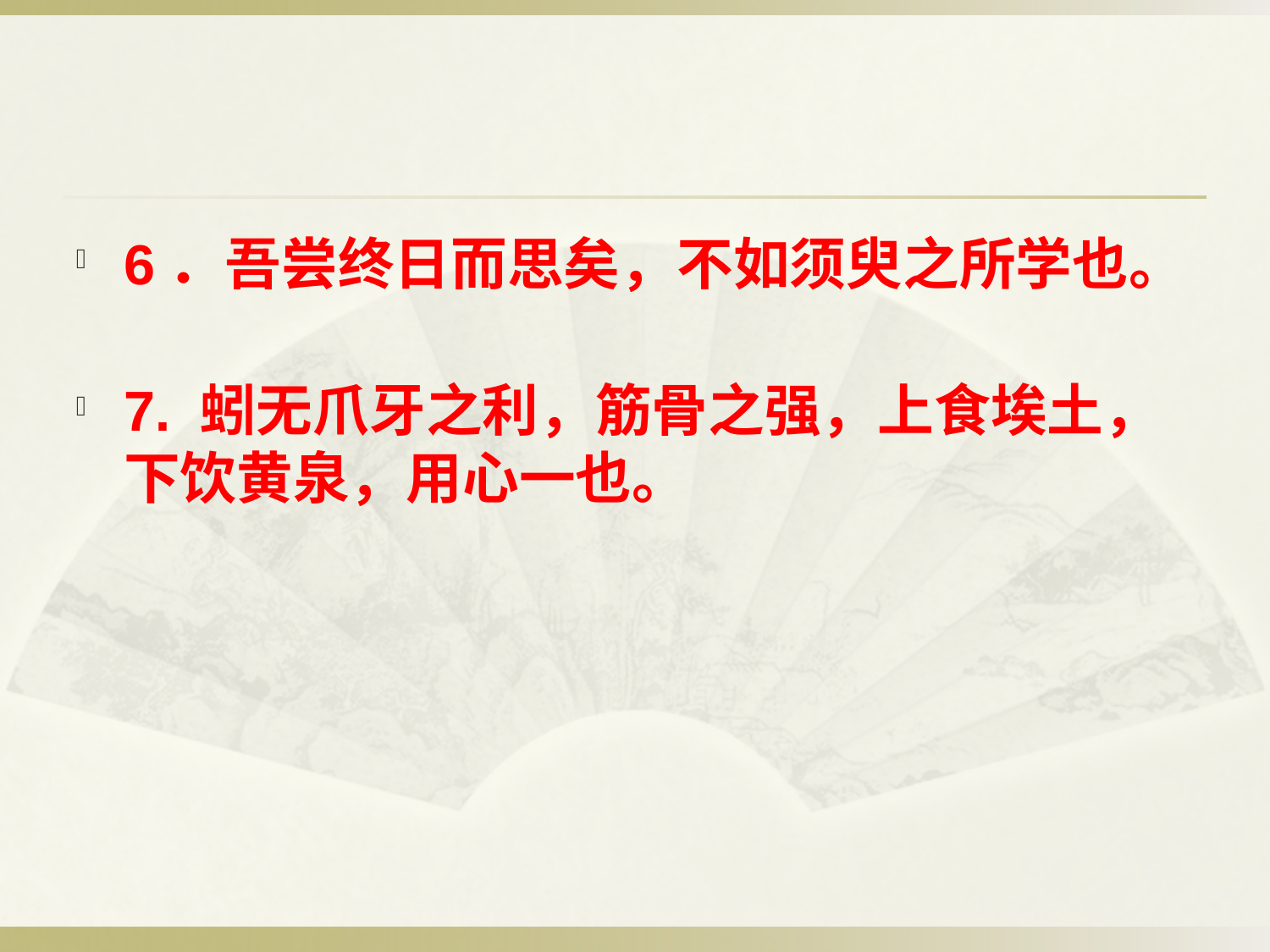

#
6．吾尝终日而思矣，不如须臾之所学也。
7. 蚓无爪牙之利，筋骨之强，上食埃土，下饮黄泉，用心一也。